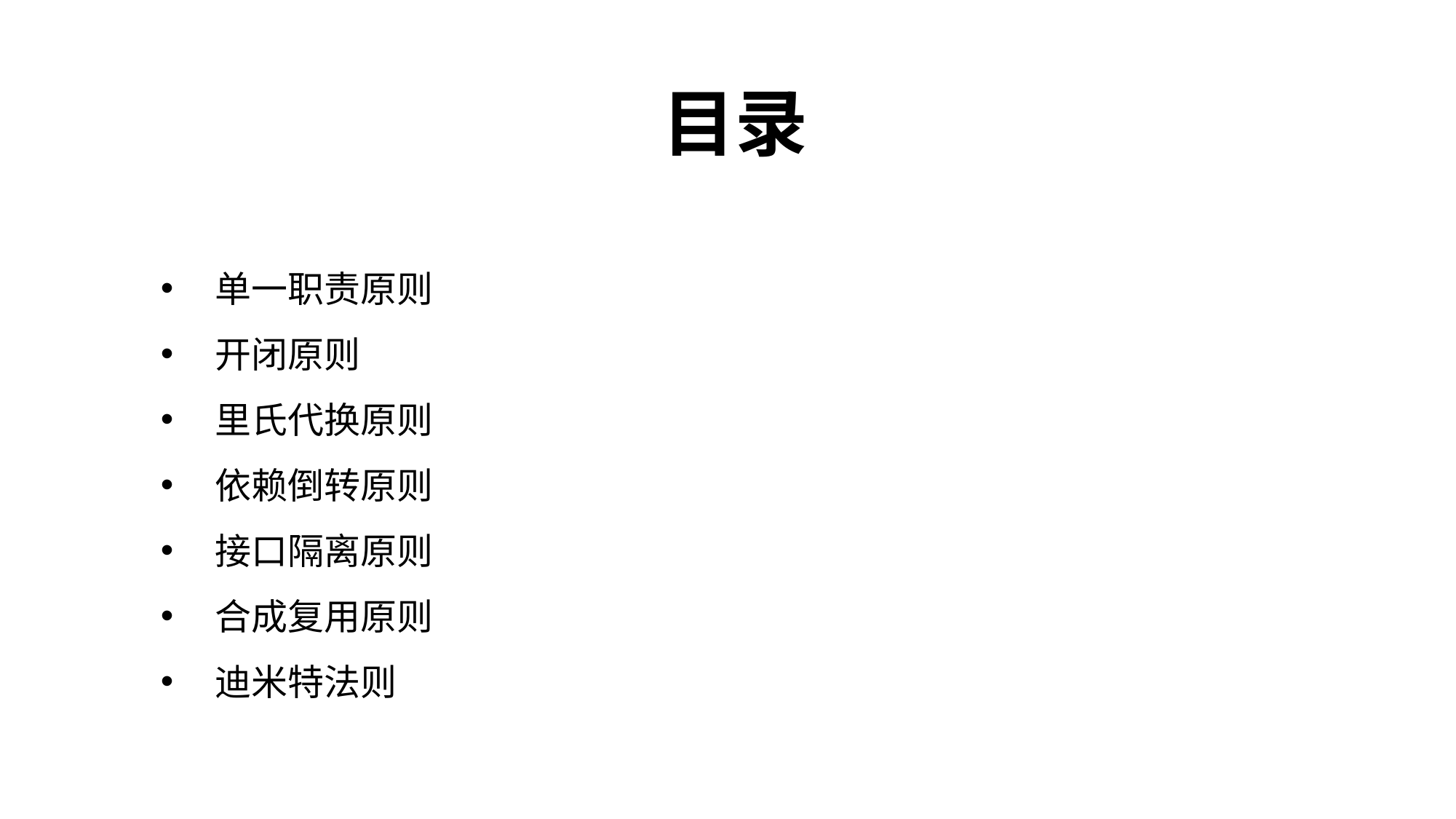

# 目录
单一职责原则
开闭原则
里氏代换原则
依赖倒转原则
接口隔离原则
合成复用原则
迪米特法则